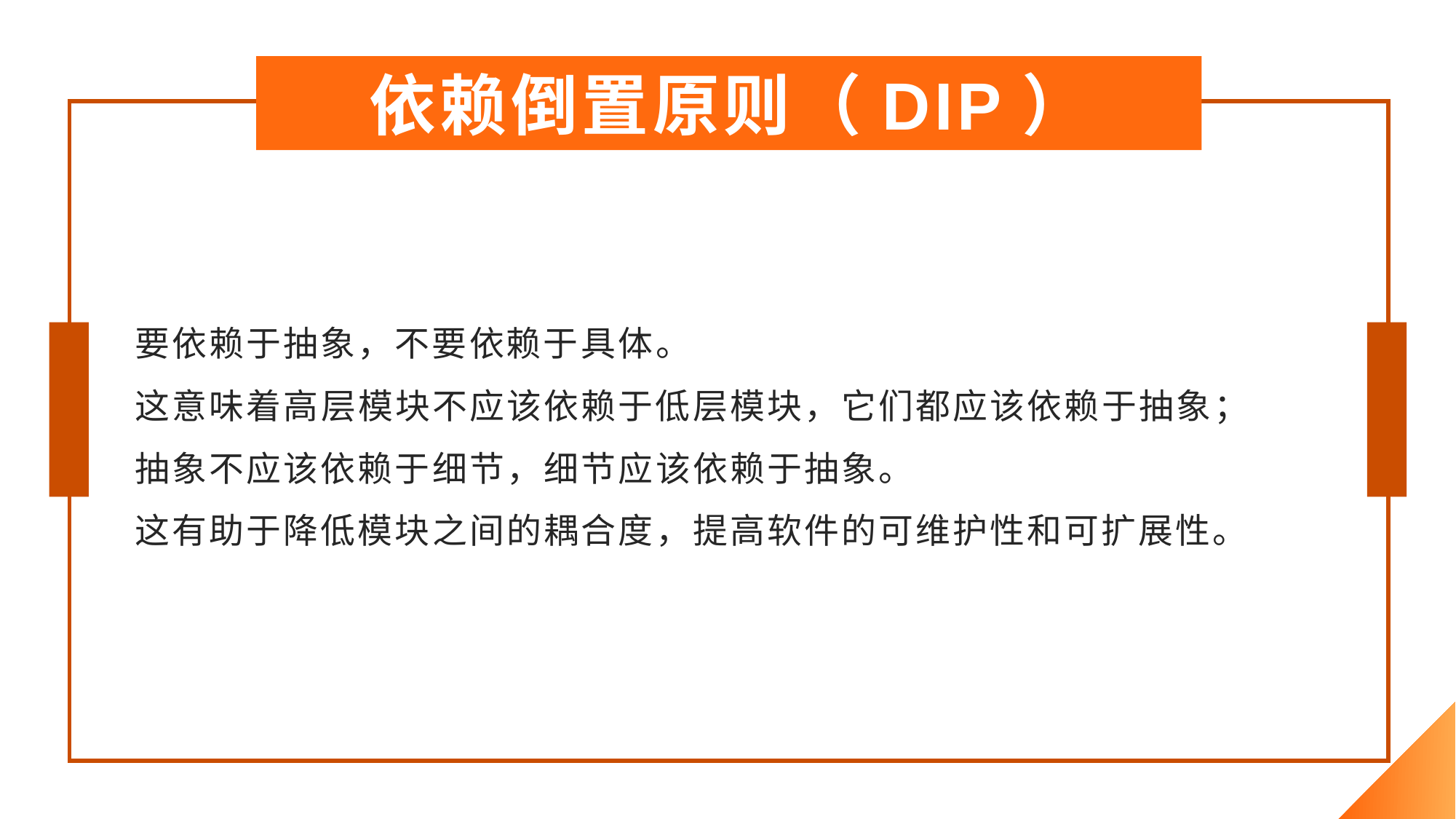

依赖倒置原则（DIP）

要依赖于抽象，不要依赖于具体。
这意味着高层模块不应该依赖于低层模块，它们都应该依赖于抽象；
抽象不应该依赖于细节，细节应该依赖于抽象。
这有助于降低模块之间的耦合度，提高软件的可维护性和可扩展性。